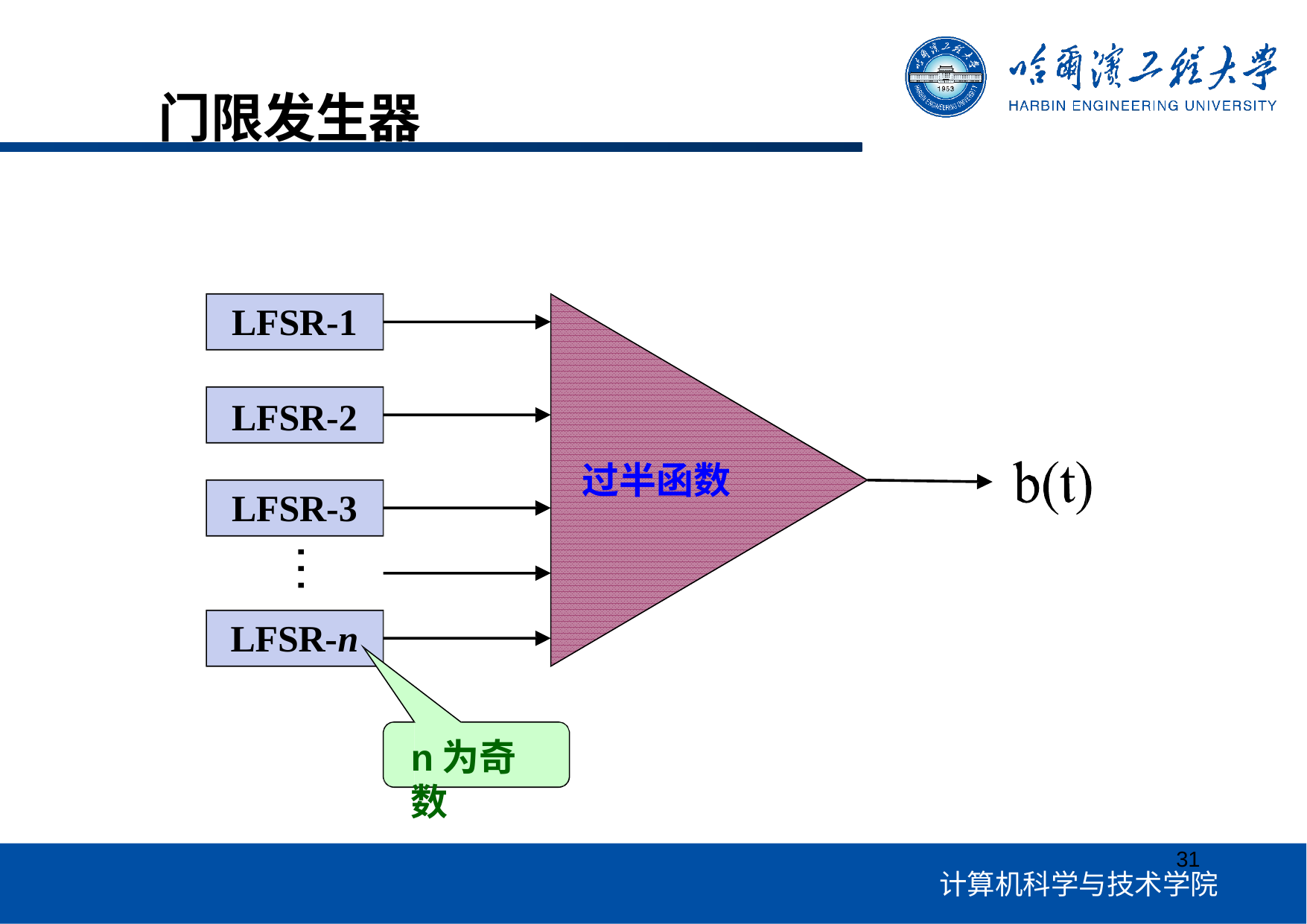

门限发生器

LFSR-1

LFSR-2

过半函数

LFSR-3

…

LFSR-n

n为奇数

31